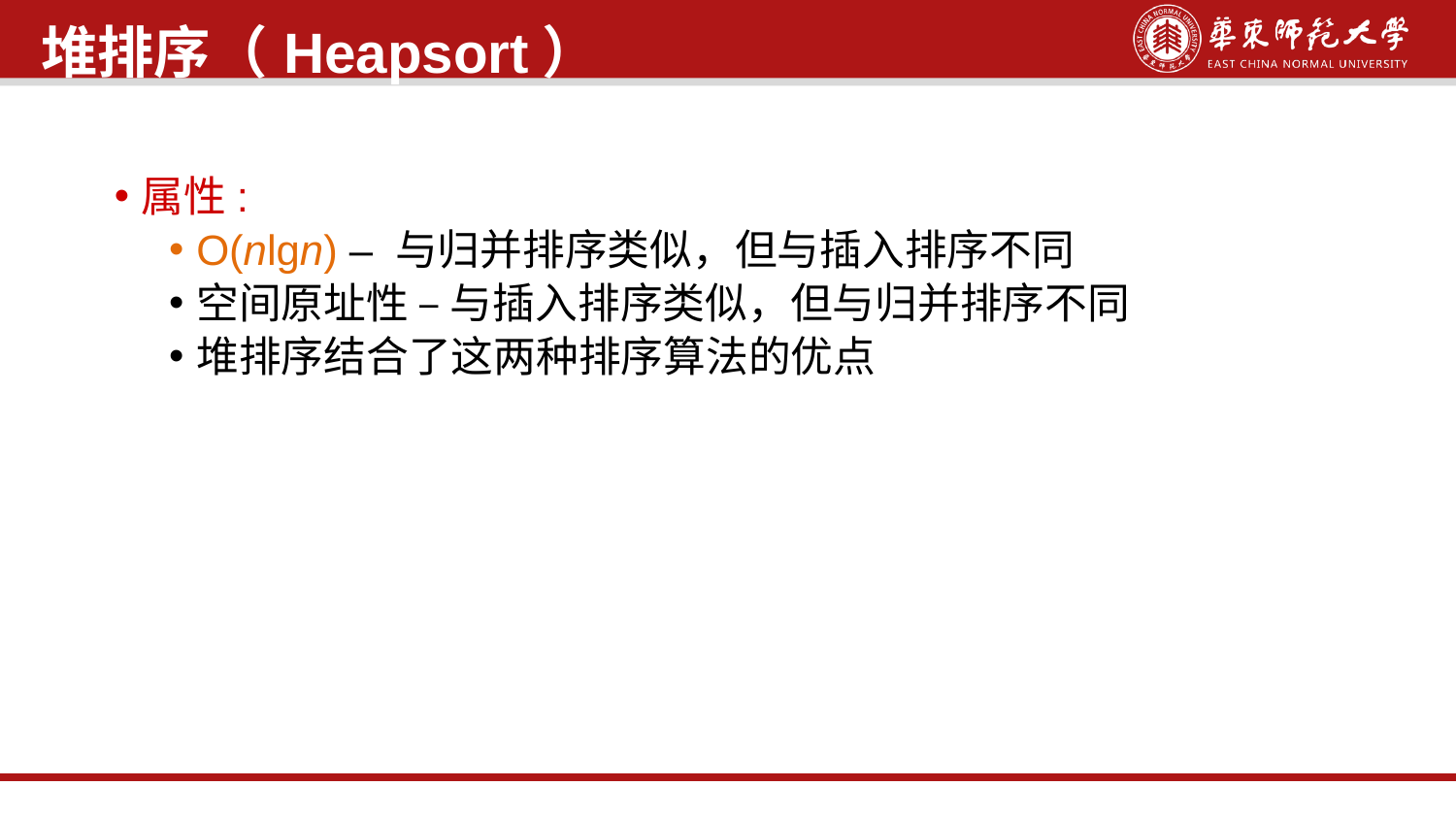

堆排序（Heapsort）
属性:
O(nlgn) – 与归并排序类似，但与插入排序不同
空间原址性 – 与插入排序类似，但与归并排序不同
堆排序结合了这两种排序算法的优点